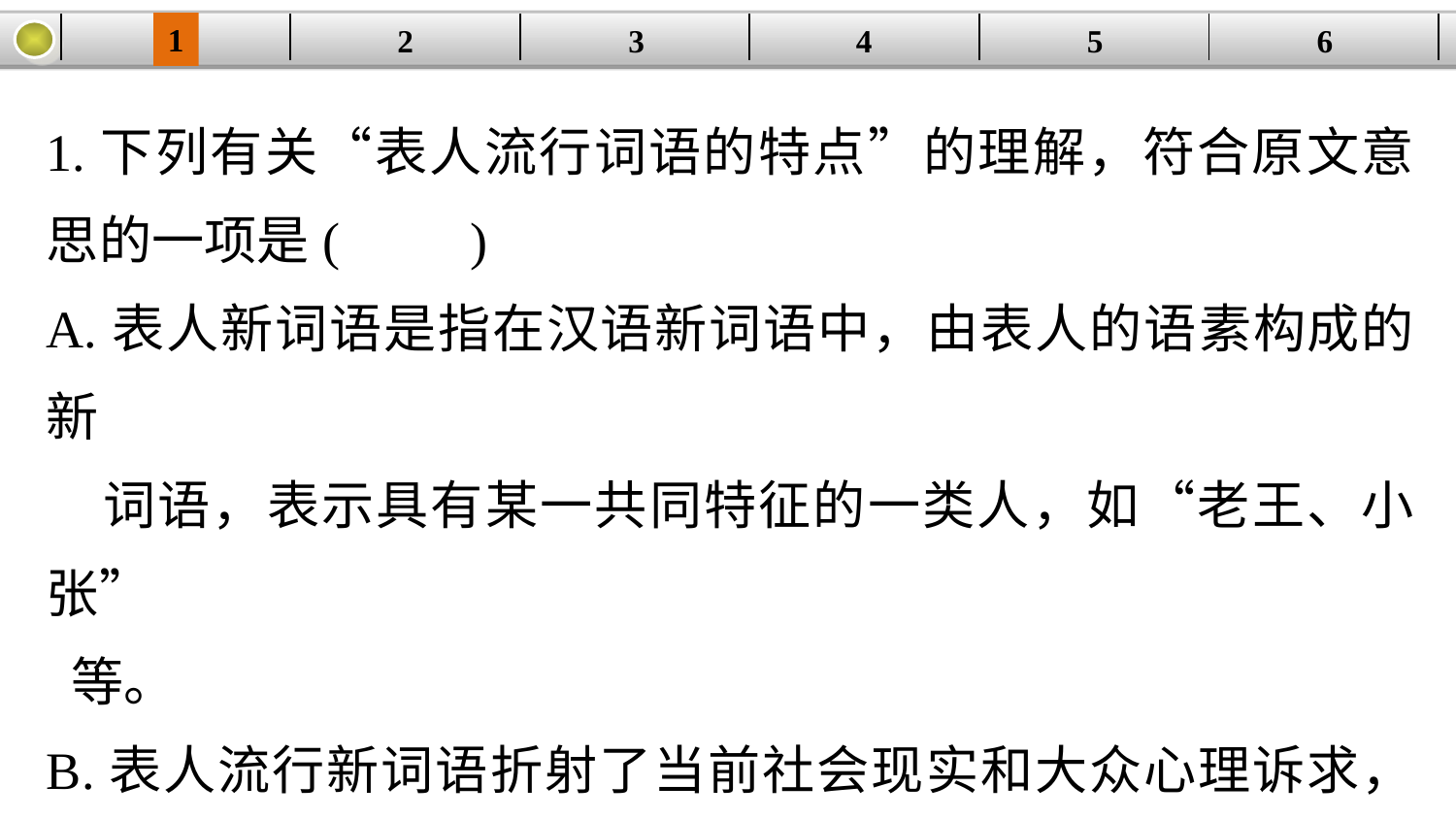

1
3
4
5
6
2
|  |  |  |  |  |  |
| --- | --- | --- | --- | --- | --- |

1.下列有关“表人流行词语的特点”的理解，符合原文意思的一项是(　　)
A.表人新词语是指在汉语新词语中，由表人的语素构成的新
   词语，表示具有某一共同特征的一类人，如“老王、小张”
 等。
B.表人流行新词语折射了当前社会现实和大众心理诉求，适
   应了当前社会指称各类人群精细化的需求，具有信息浓缩
   化特点。